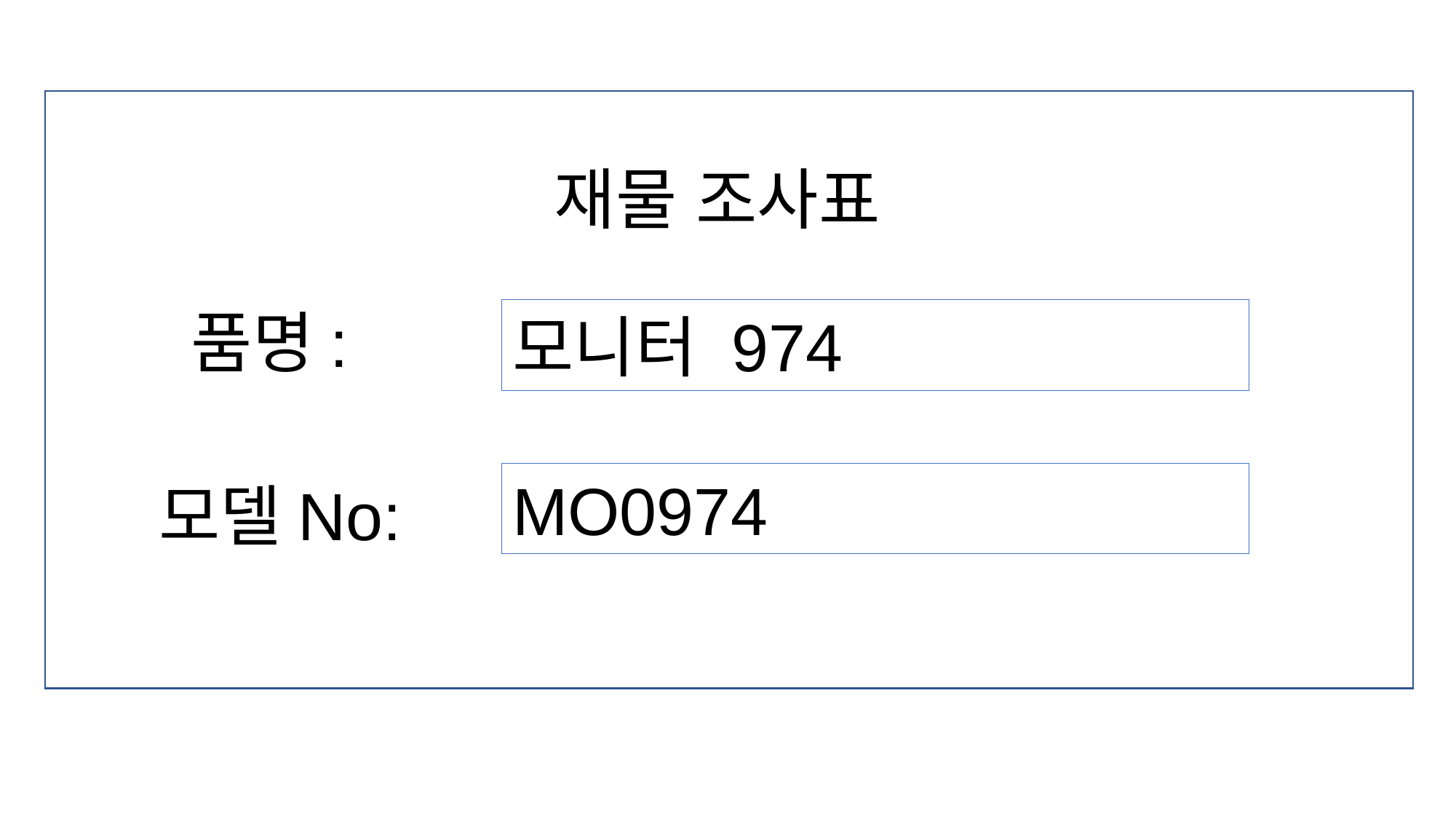

재물 조사표
품명:
모니터 974
MO0974
모델No: